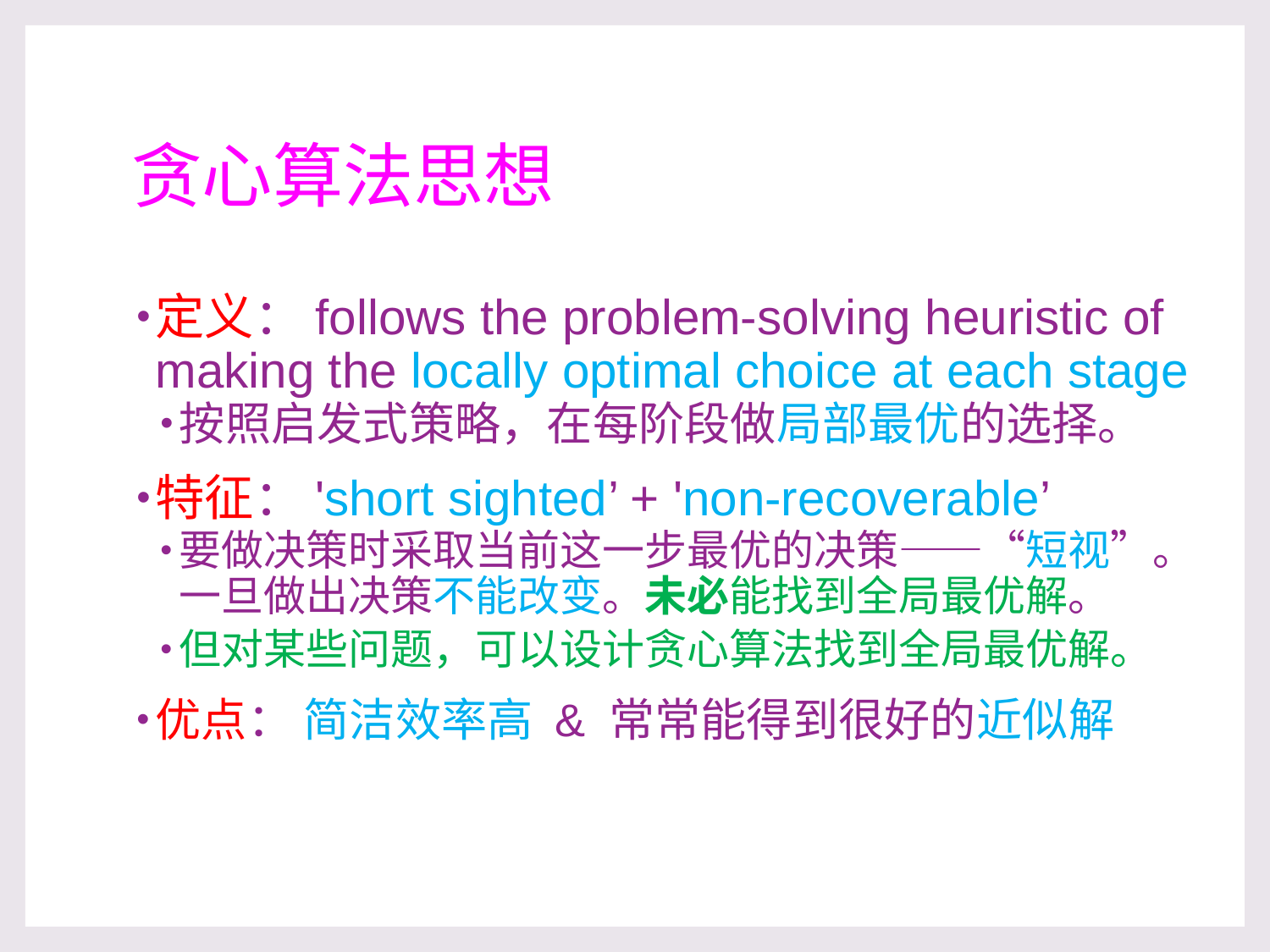

# 贪心算法思想
定义：follows the problem-solving heuristic of making the locally optimal choice at each stage
按照启发式策略，在每阶段做局部最优的选择。
特征：'short sighted’ + 'non-recoverable’
要做决策时采取当前这一步最优的决策——“短视”。一旦做出决策不能改变。未必能找到全局最优解。
但对某些问题，可以设计贪心算法找到全局最优解。
优点： 简洁效率高 & 常常能得到很好的近似解